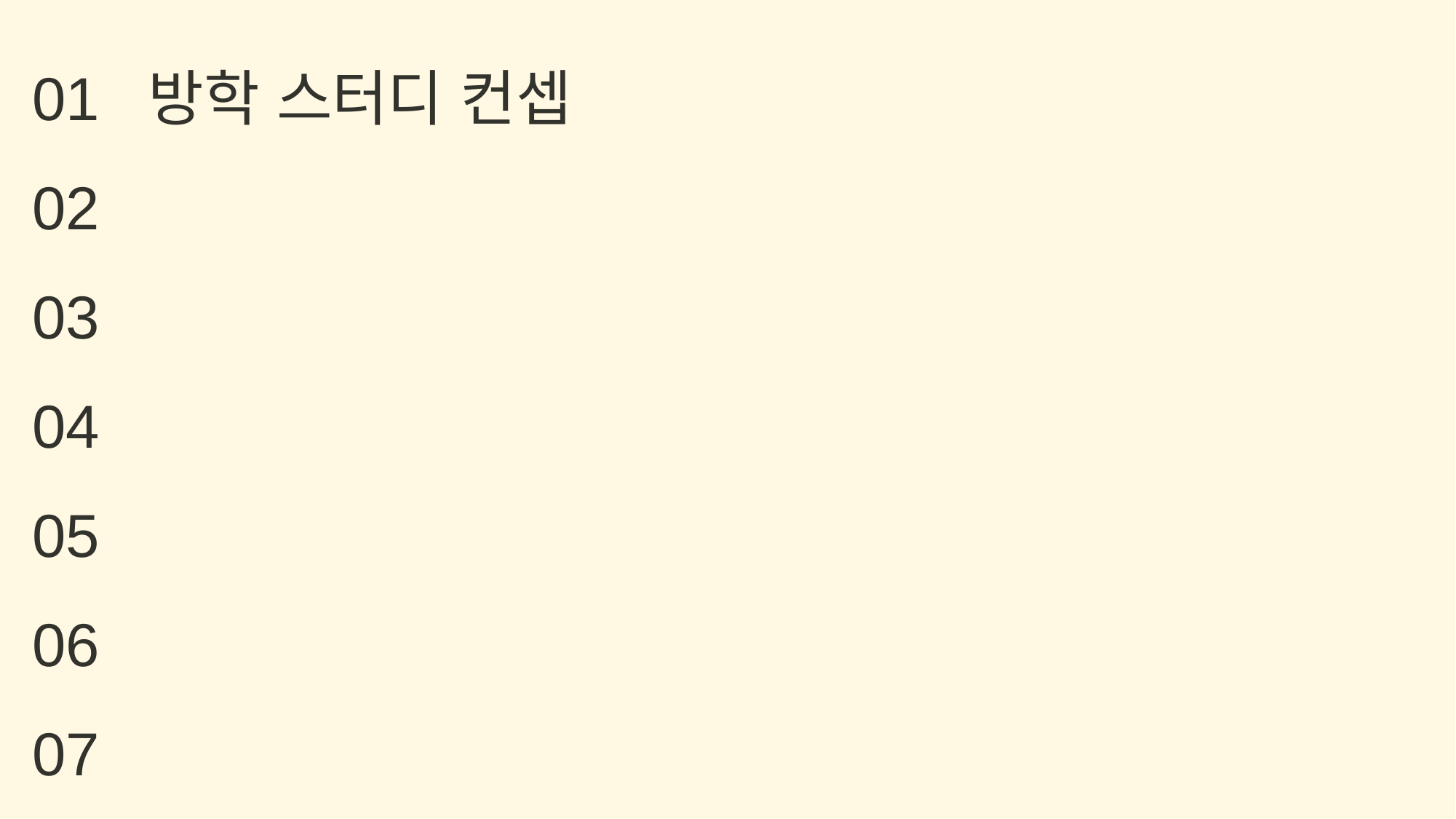

방학 스터디 컨셉
01
02
03
04
05
06
07